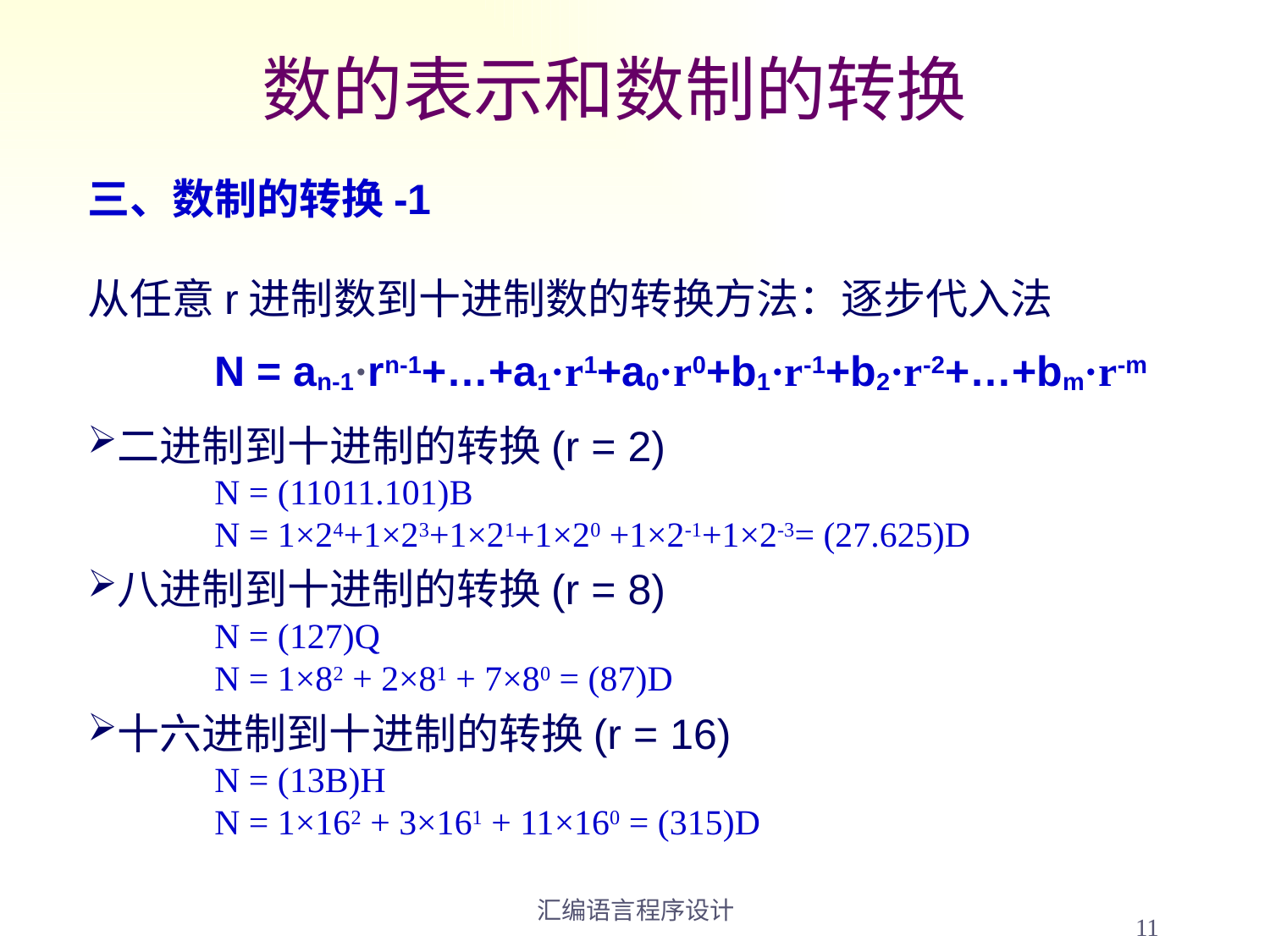

# 数的表示和数制的转换
三、数制的转换-1
从任意r进制数到十进制数的转换方法：逐步代入法
	N = an-1·rn-1+…+a1·r1+a0·r0+b1·r-1+b2·r-2+…+bm·r-m
二进制到十进制的转换(r = 2)
	N = (11011.101)B
	N = 1×24+1×23+1×21+1×20 +1×2-1+1×2-3= (27.625)D
八进制到十进制的转换(r = 8)
	N = (127)Q
	N = 1×82 + 2×81 + 7×80 = (87)D
十六进制到十进制的转换(r = 16)
	N = (13B)H
	N = 1×162 + 3×161 + 11×160 = (315)D
11
汇编语言程序设计